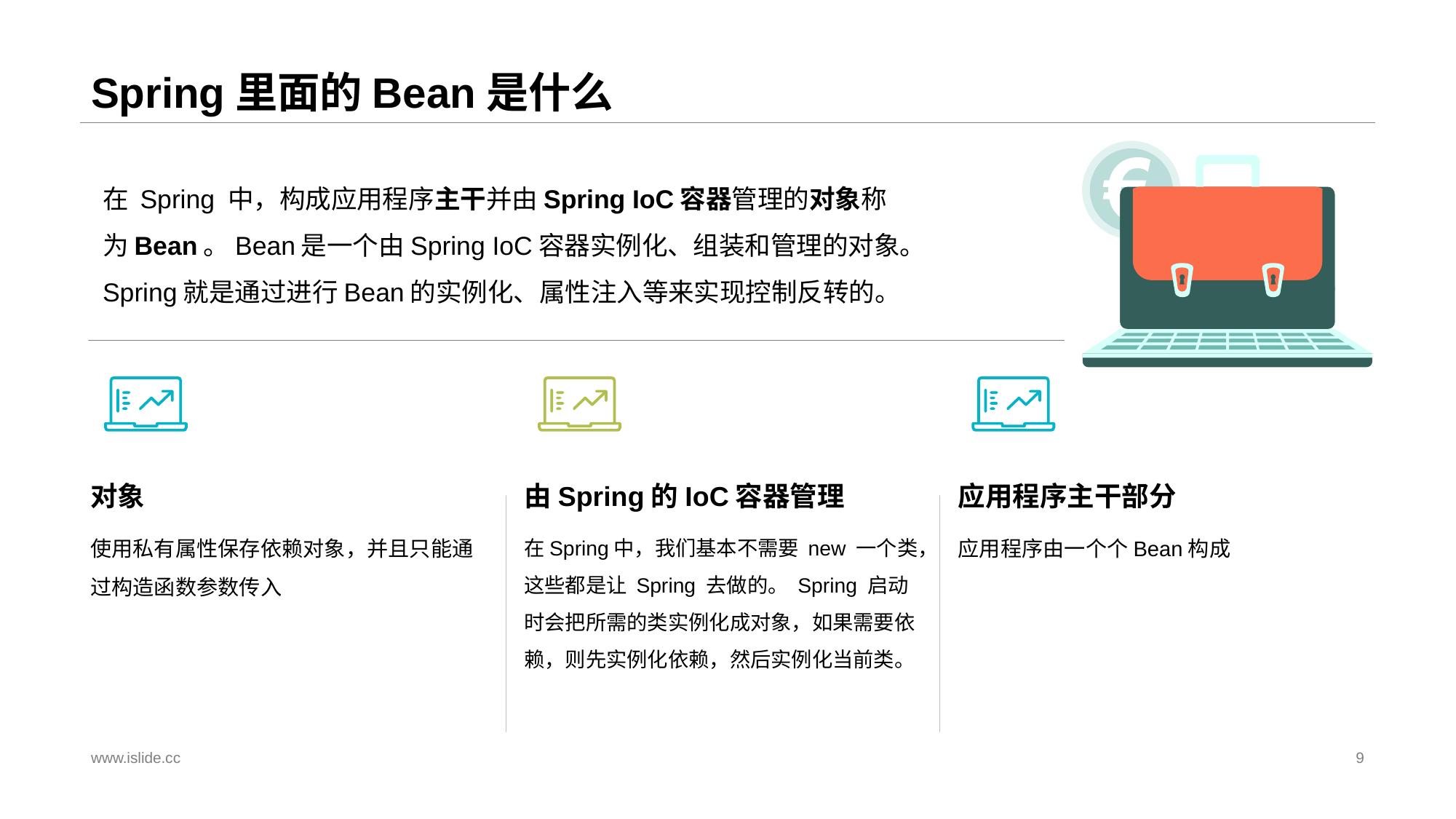

# Spring里面的Bean是什么

在 Spring 中，构成应用程序主干并由Spring IoC容器管理的对象称为Bean。Bean是一个由Spring IoC容器实例化、组装和管理的对象。
Spring就是通过进行Bean的实例化、属性注入等来实现控制反转的。

对象
使用私有属性保存依赖对象，并且只能通过构造函数参数传入
由Spring的IoC容器管理
在Spring中，我们基本不需要 new 一个类，这些都是让 Spring 去做的。 Spring 启动时会把所需的类实例化成对象，如果需要依赖，则先实例化依赖，然后实例化当前类。
应用程序主干部分
应用程序由一个个Bean构成
www.islide.cc
9